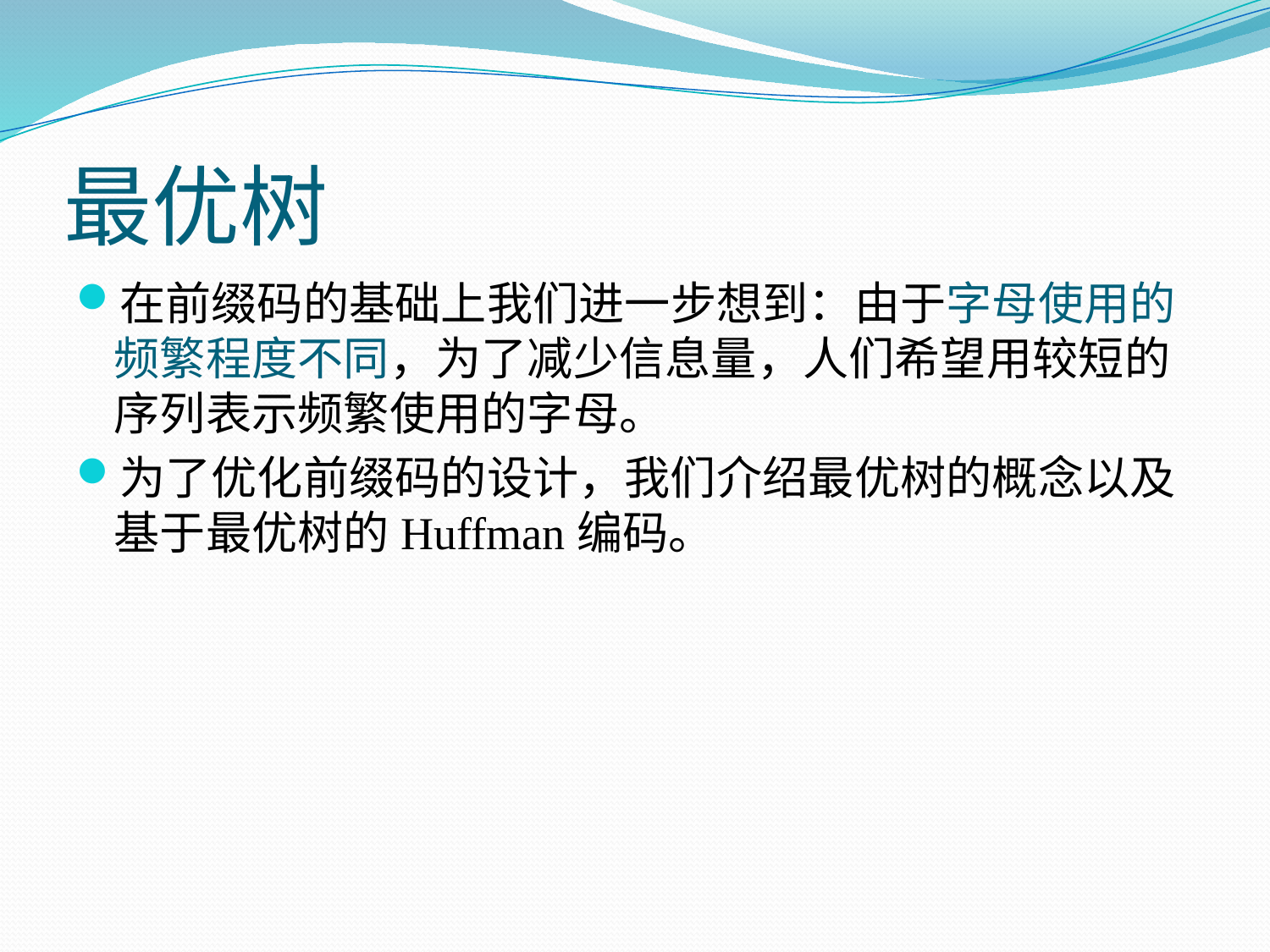

# 最优树
在前缀码的基础上我们进一步想到：由于字母使用的频繁程度不同，为了减少信息量，人们希望用较短的序列表示频繁使用的字母。
为了优化前缀码的设计，我们介绍最优树的概念以及基于最优树的Huffman编码。